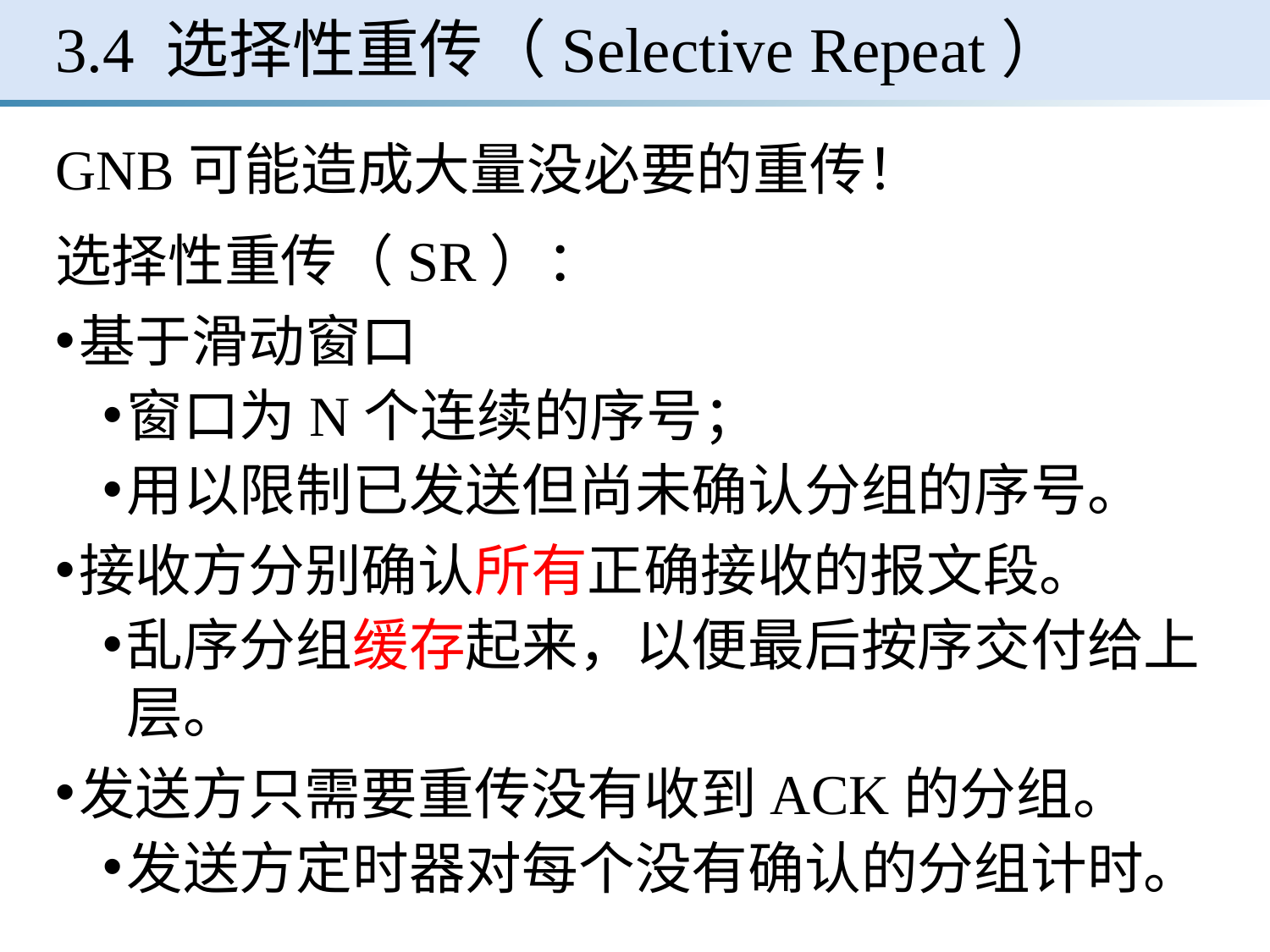

# 3.4 选择性重传（Selective Repeat）
GNB可能造成大量没必要的重传！
选择性重传（SR）：
基于滑动窗口
窗口为N个连续的序号；
用以限制已发送但尚未确认分组的序号。
接收方分别确认所有正确接收的报文段。
乱序分组缓存起来，以便最后按序交付给上层。
发送方只需要重传没有收到ACK的分组。
发送方定时器对每个没有确认的分组计时。